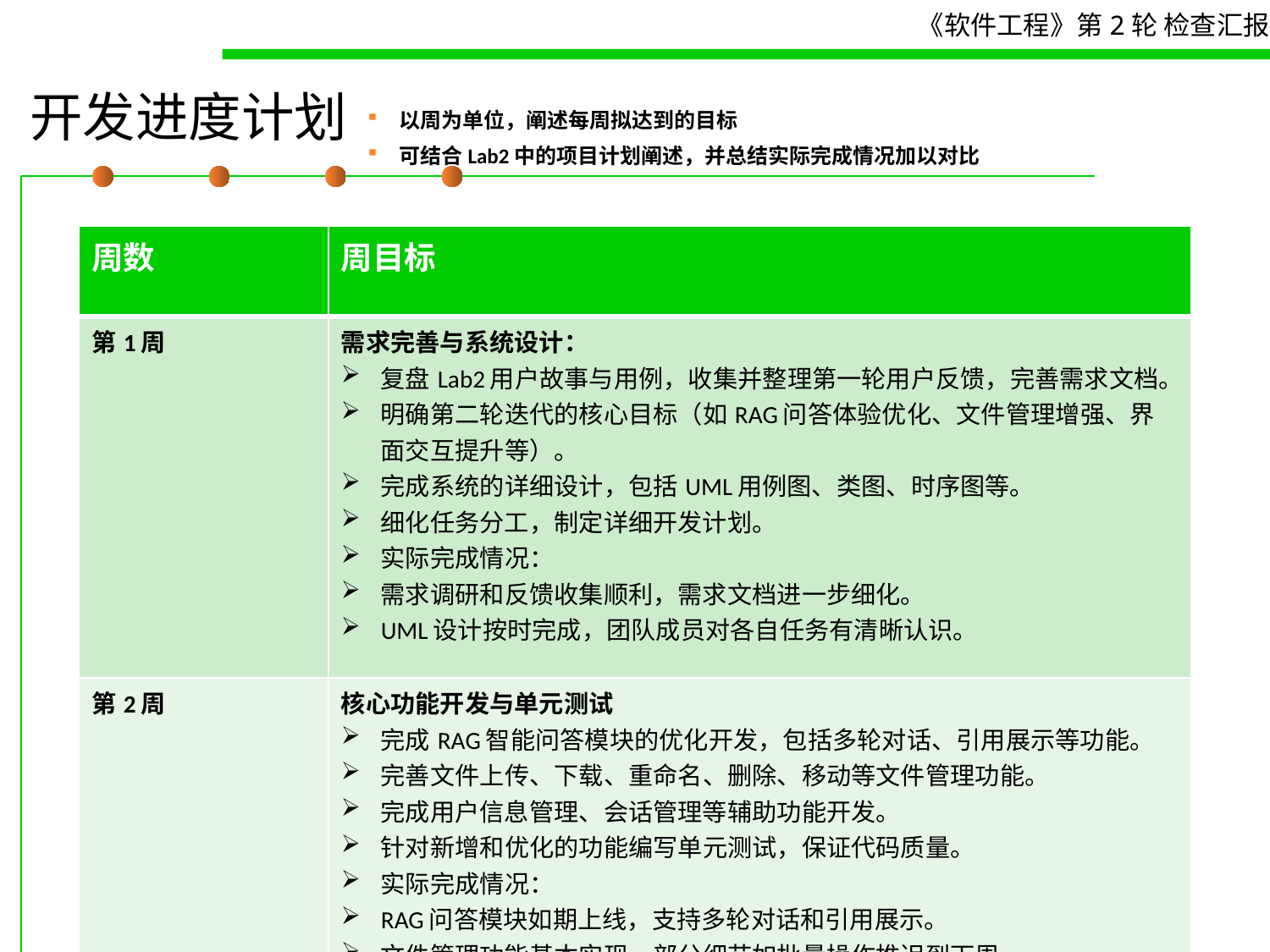

# 开发进度计划
以周为单位，阐述每周拟达到的目标
可结合Lab2中的项目计划阐述，并总结实际完成情况加以对比
| 周数 | 周目标 |
| --- | --- |
| 第1周 | 需求完善与系统设计： 复盘Lab2用户故事与用例，收集并整理第一轮用户反馈，完善需求文档。 明确第二轮迭代的核心目标（如RAG问答体验优化、文件管理增强、界面交互提升等）。 完成系统的详细设计，包括UML用例图、类图、时序图等。 细化任务分工，制定详细开发计划。 实际完成情况： 需求调研和反馈收集顺利，需求文档进一步细化。 UML设计按时完成，团队成员对各自任务有清晰认识。 |
| 第2周 | 核心功能开发与单元测试 完成RAG智能问答模块的优化开发，包括多轮对话、引用展示等功能。 完善文件上传、下载、重命名、删除、移动等文件管理功能。 完成用户信息管理、会话管理等辅助功能开发。 针对新增和优化的功能编写单元测试，保证代码质量。 实际完成情况： RAG问答模块如期上线，支持多轮对话和引用展示。 文件管理功能基本实现，部分细节如批量操作推迟到下周。 单元测试覆盖率达到预期，发现并修复了若干bug。 |